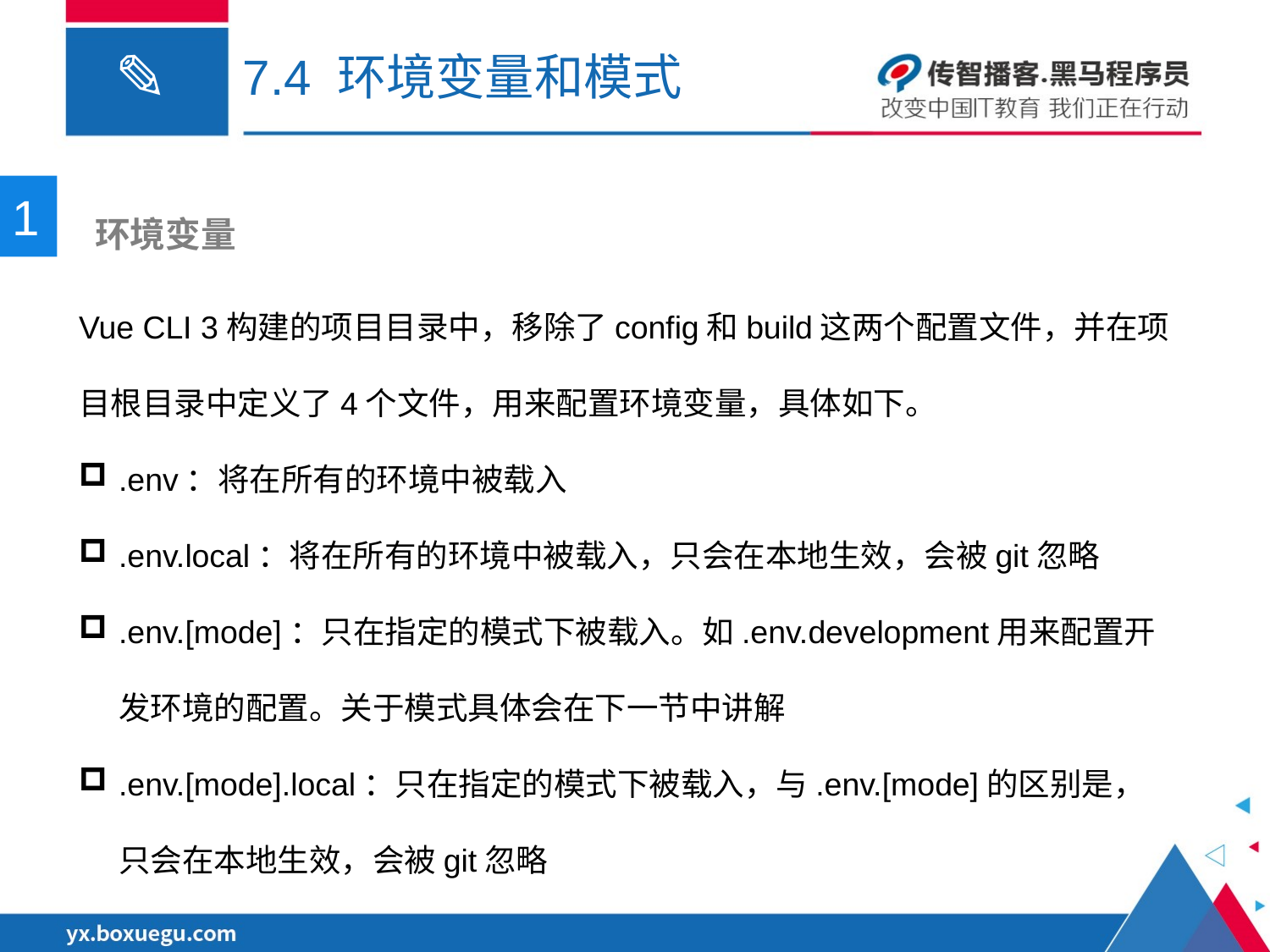

# 7.4 环境变量和模式

1
  环境变量
Vue CLI 3构建的项目目录中，移除了config和build这两个配置文件，并在项目根目录中定义了4个文件，用来配置环境变量，具体如下。
.env：将在所有的环境中被载入
.env.local：将在所有的环境中被载入，只会在本地生效，会被git忽略
.env.[mode]：只在指定的模式下被载入。如.env.development用来配置开发环境的配置。关于模式具体会在下一节中讲解
.env.[mode].local：只在指定的模式下被载入，与.env.[mode]的区别是，只会在本地生效，会被git忽略